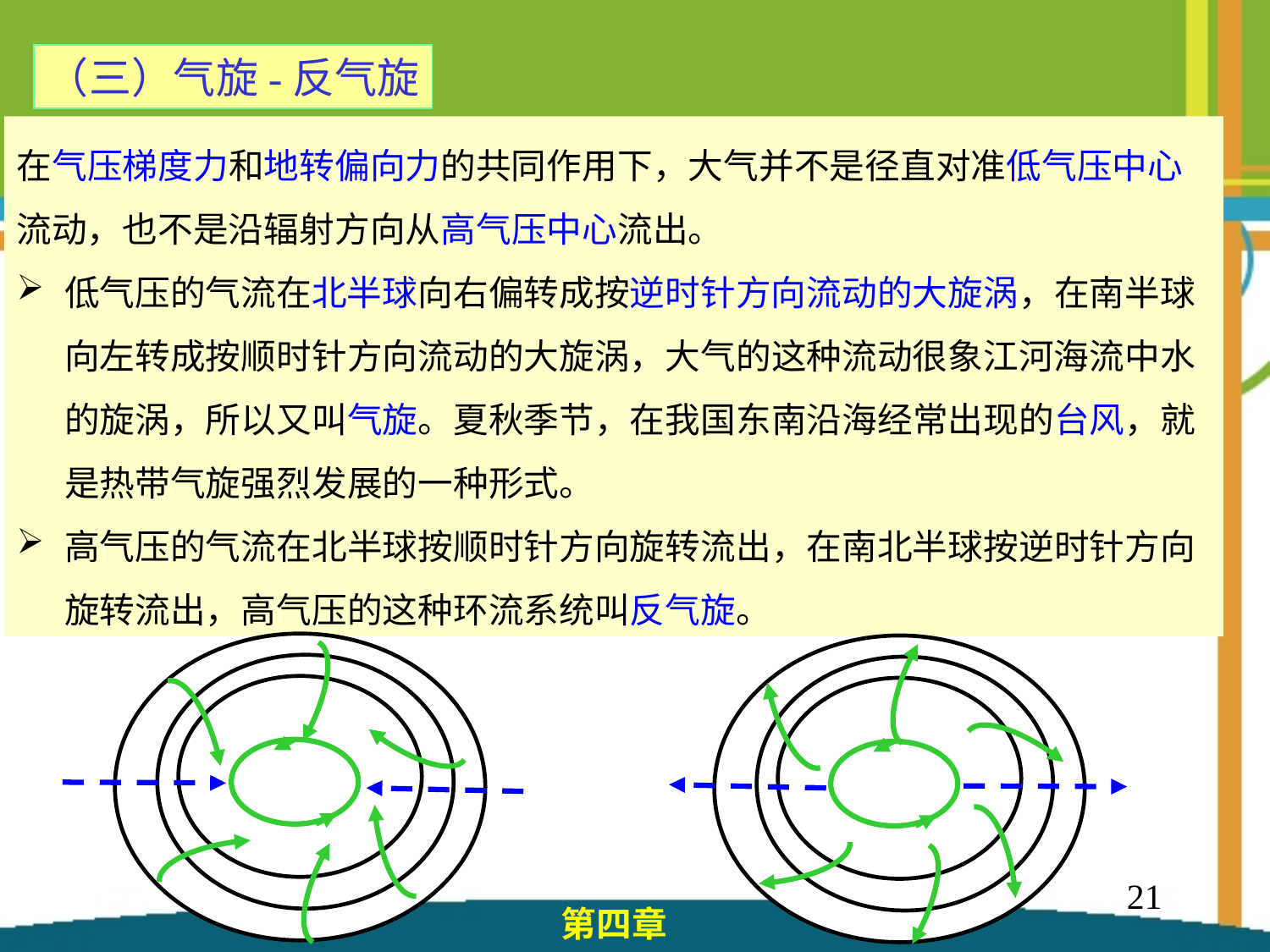

（三）气旋-反气旋
在气压梯度力和地转偏向力的共同作用下，大气并不是径直对准低气压中心流动，也不是沿辐射方向从高气压中心流出。
低气压的气流在北半球向右偏转成按逆时针方向流动的大旋涡，在南半球向左转成按顺时针方向流动的大旋涡，大气的这种流动很象江河海流中水的旋涡，所以又叫气旋。夏秋季节，在我国东南沿海经常出现的台风，就是热带气旋强烈发展的一种形式。
高气压的气流在北半球按顺时针方向旋转流出，在南北半球按逆时针方向旋转流出，高气压的这种环流系统叫反气旋。

21